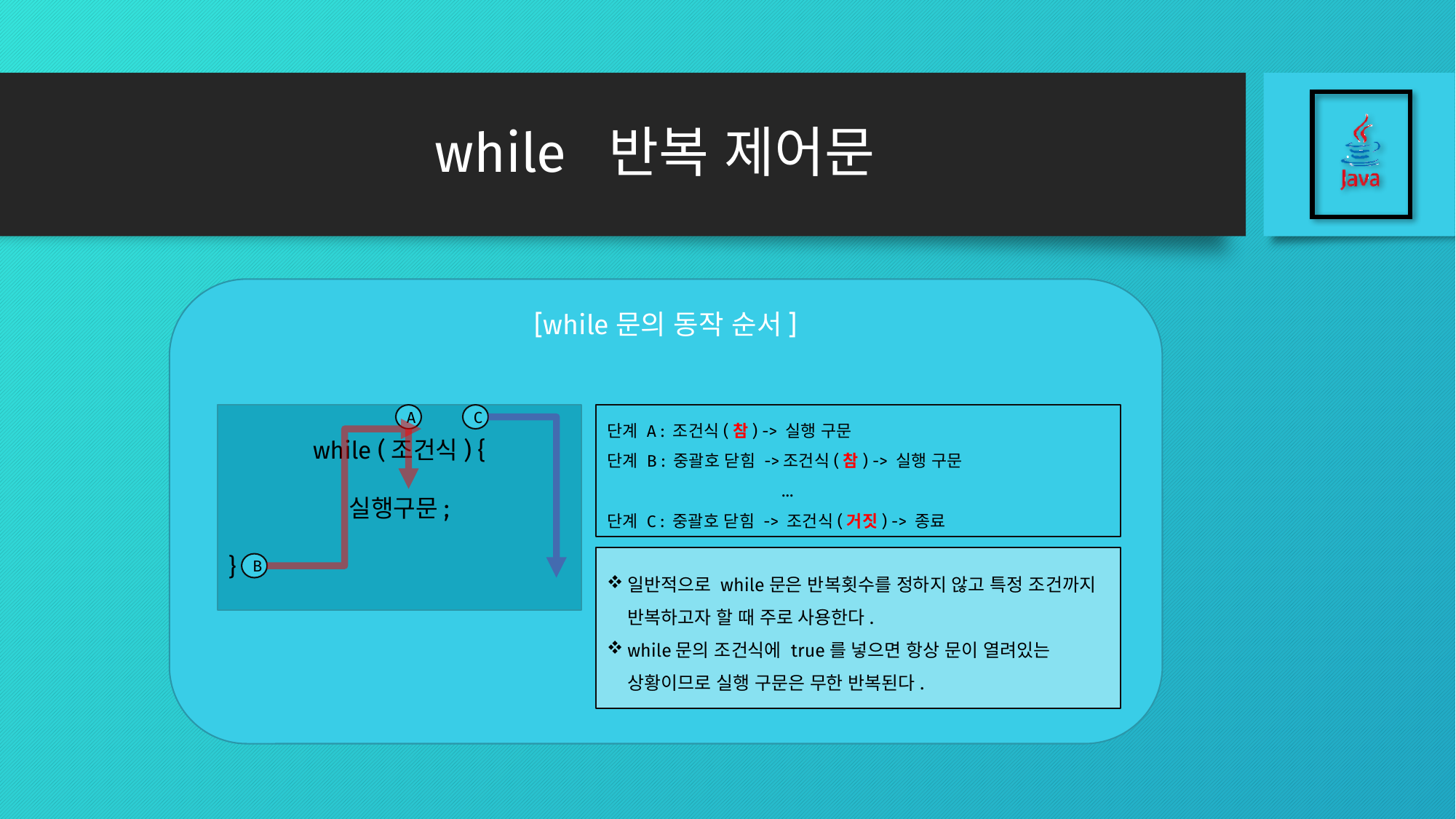

# while  반복 제어문
[while문의 동작 순서]
C
단계 A : 조건식(참) -> 실행 구문
단계 B : 중괄호 닫힘 ->조건식(참) -> 실행 구문
                                        ...
단계 C : 중괄호 닫힘 -> 조건식(거짓) -> 종료
while (조건식) {
실행구문;
}
A
일반적으로 while문은 반복횟수를 정하지 않고 특정 조건까지 반복하고자 할 때 주로 사용한다.
while문의 조건식에 true를 넣으면 항상 문이 열려있는 상황이므로 실행 구문은 무한 반복된다.
B